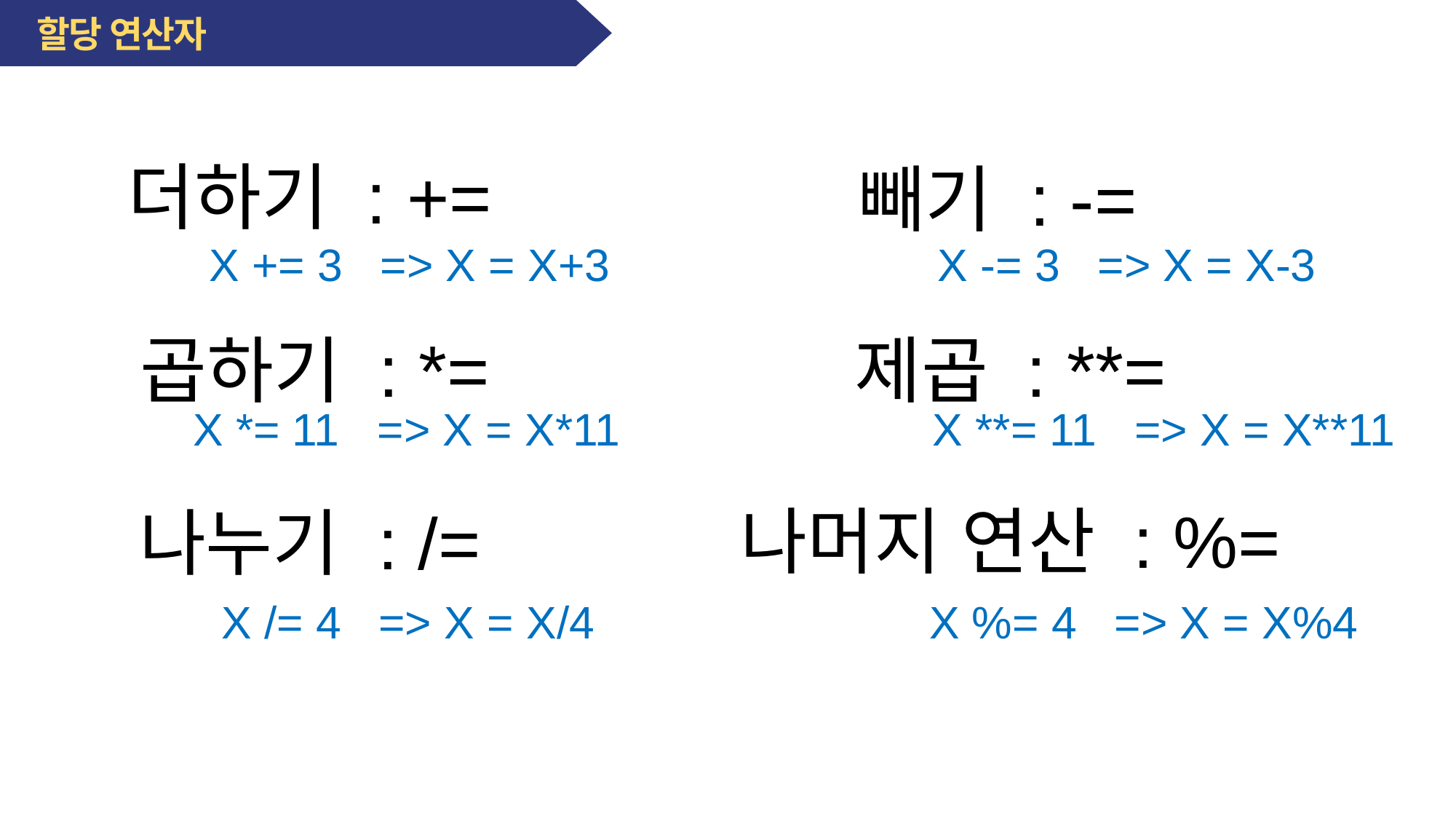

할당 연산자
더하기 : +=
빼기 : -=
X += 3   => X = X+3
X -= 3   => X = X-3
제곱 : **=
곱하기 : *=
X *= 11   => X = X*11
X **= 11   => X = X**11
나머지 연산 : %=
나누기 : /=
X /= 4   => X = X/4
X %= 4   => X = X%4